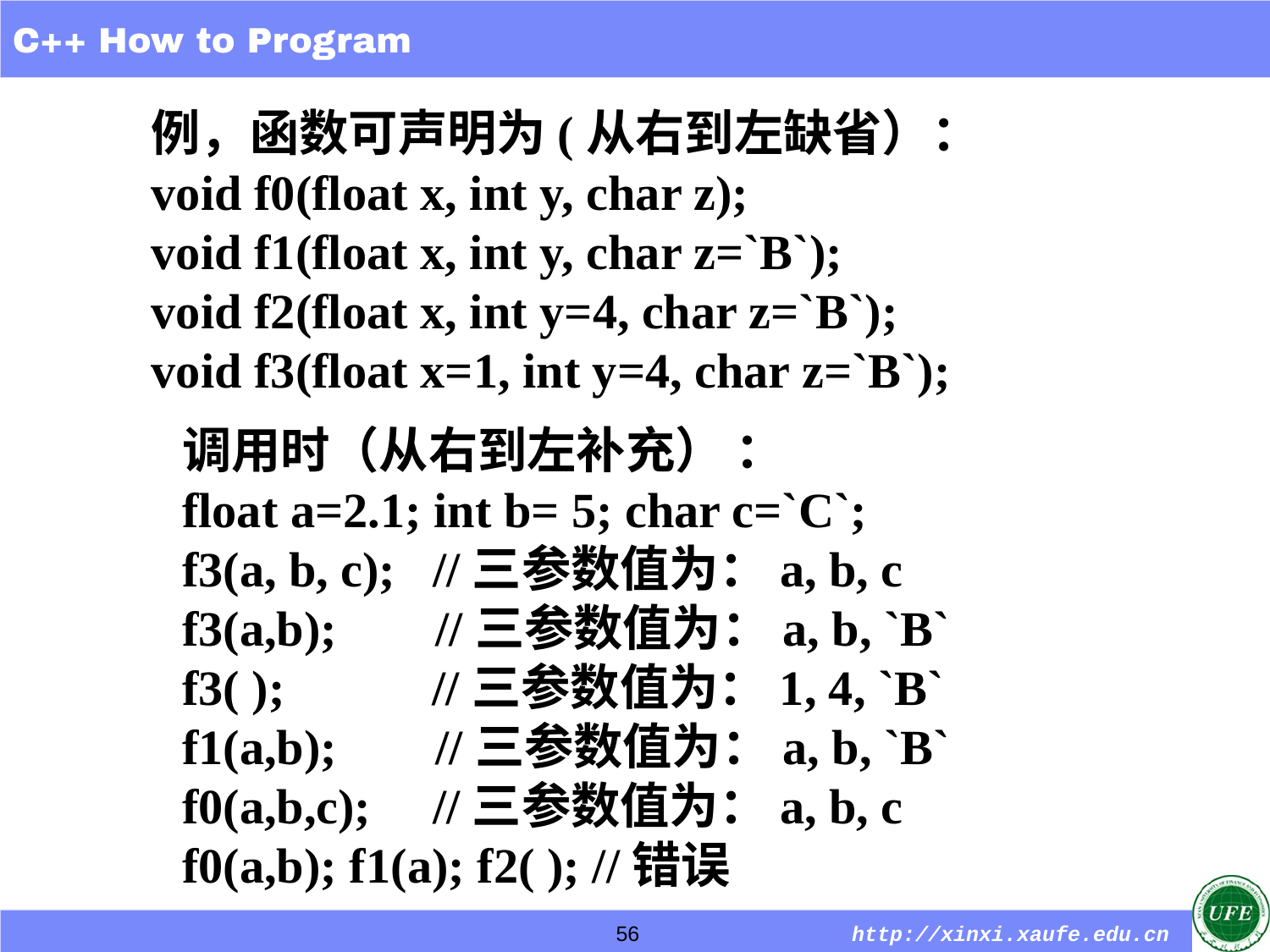

例，函数可声明为(从右到左缺省）：
void f0(float x, int y, char z);
void f1(float x, int y, char z=`B`);
void f2(float x, int y=4, char z=`B`);
void f3(float x=1, int y=4, char z=`B`);
调用时（从右到左补充） ：
float a=2.1; int b= 5; char c=`C`;
f3(a, b, c);   //三参数值为：a, b, c
f3(a,b);        //三参数值为：a, b, `B`
f3( );            //三参数值为：1, 4, `B`
f1(a,b);        //三参数值为：a, b, `B`
f0(a,b,c);     //三参数值为：a, b, c
f0(a,b); f1(a); f2( ); //错误
56